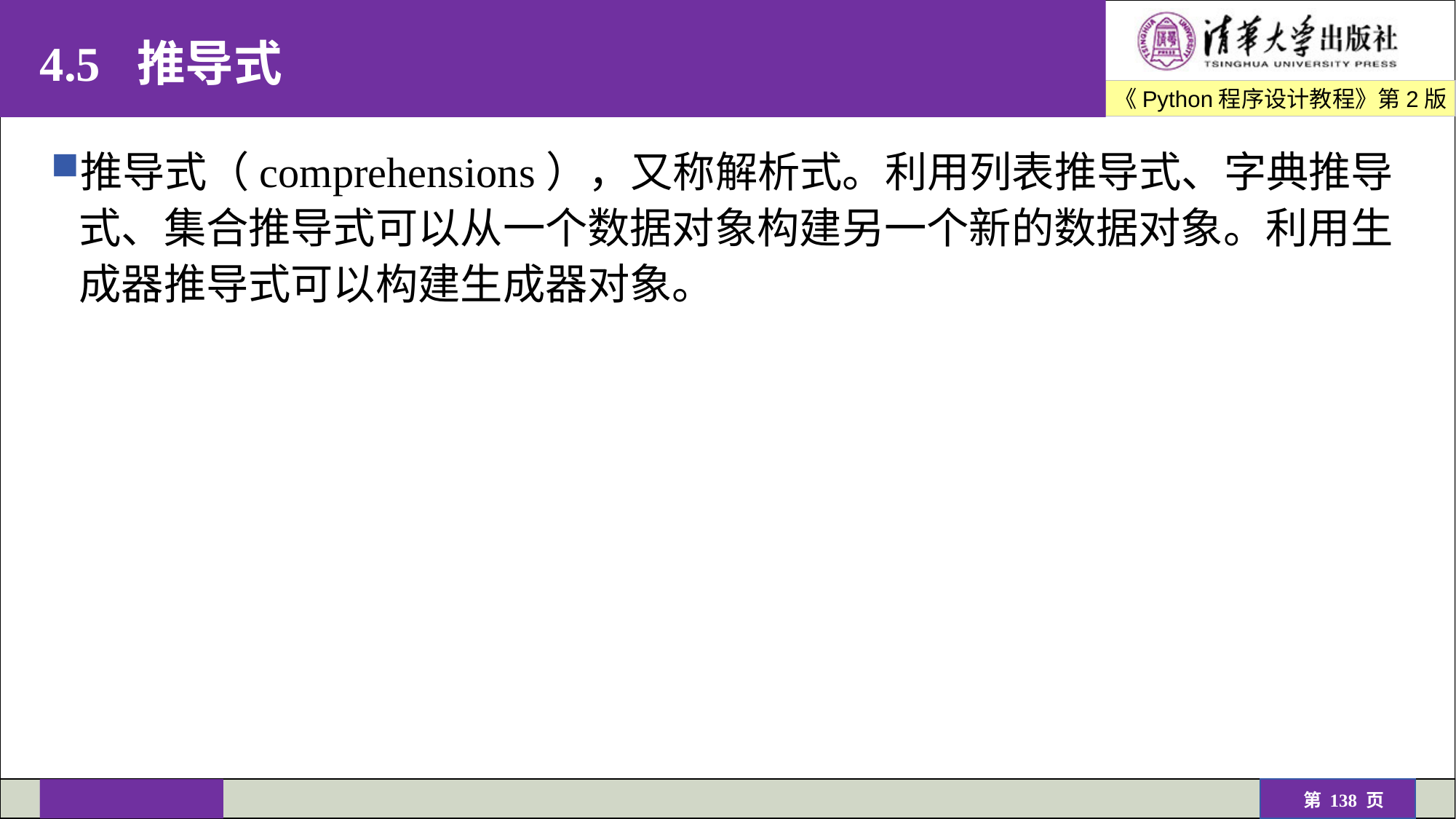

# 4.5  推导式
推导式（comprehensions），又称解析式。利用列表推导式、字典推导式、集合推导式可以从一个数据对象构建另一个新的数据对象。利用生成器推导式可以构建生成器对象。